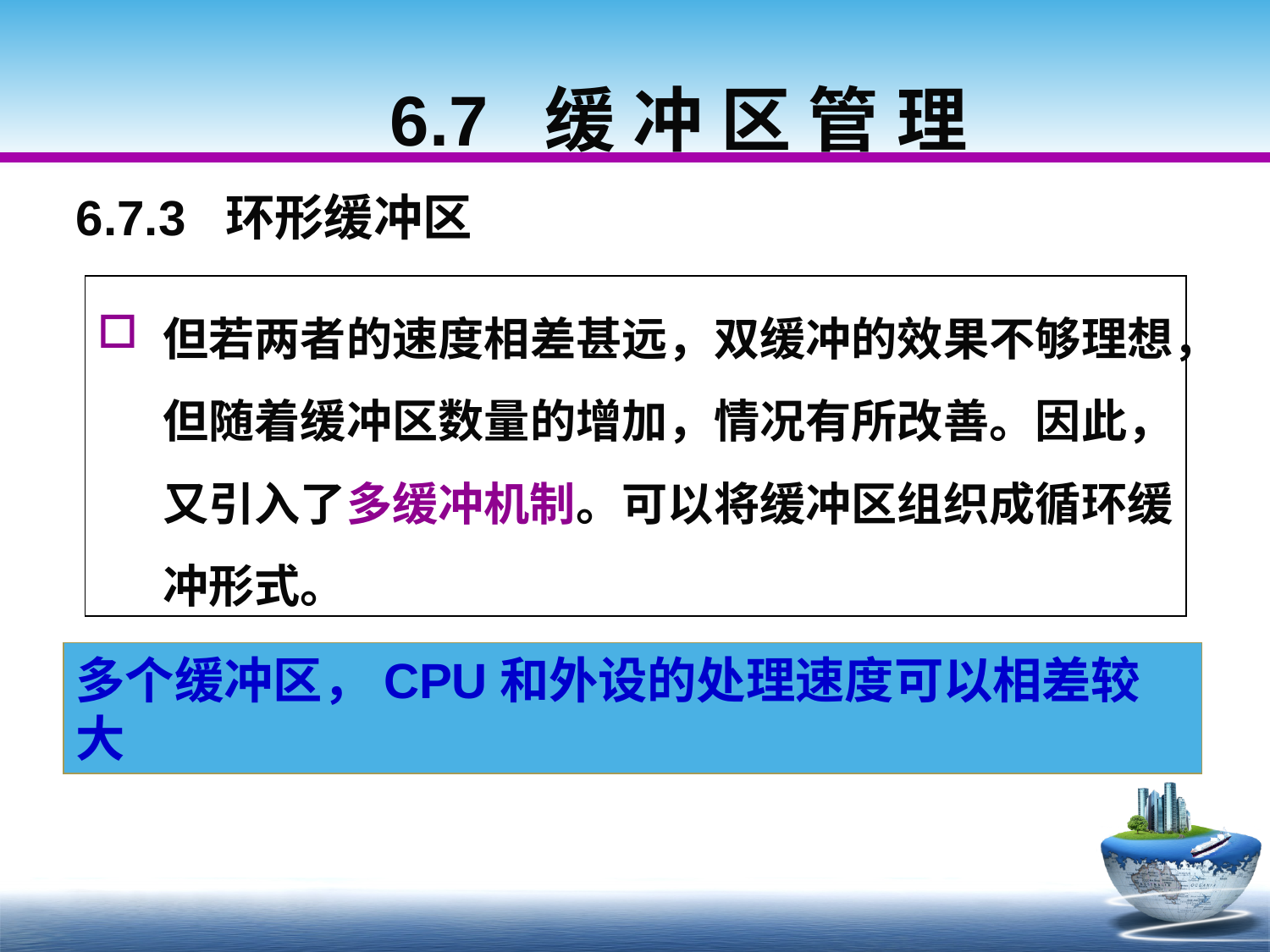

# 6.7  缓 冲 区 管 理
6.7.3  环形缓冲区

但若两者的速度相差甚远，双缓冲的效果不够理想，但随着缓冲区数量的增加，情况有所改善。因此，又引入了多缓冲机制。可以将缓冲区组织成循环缓冲形式。
多个缓冲区，CPU和外设的处理速度可以相差较大